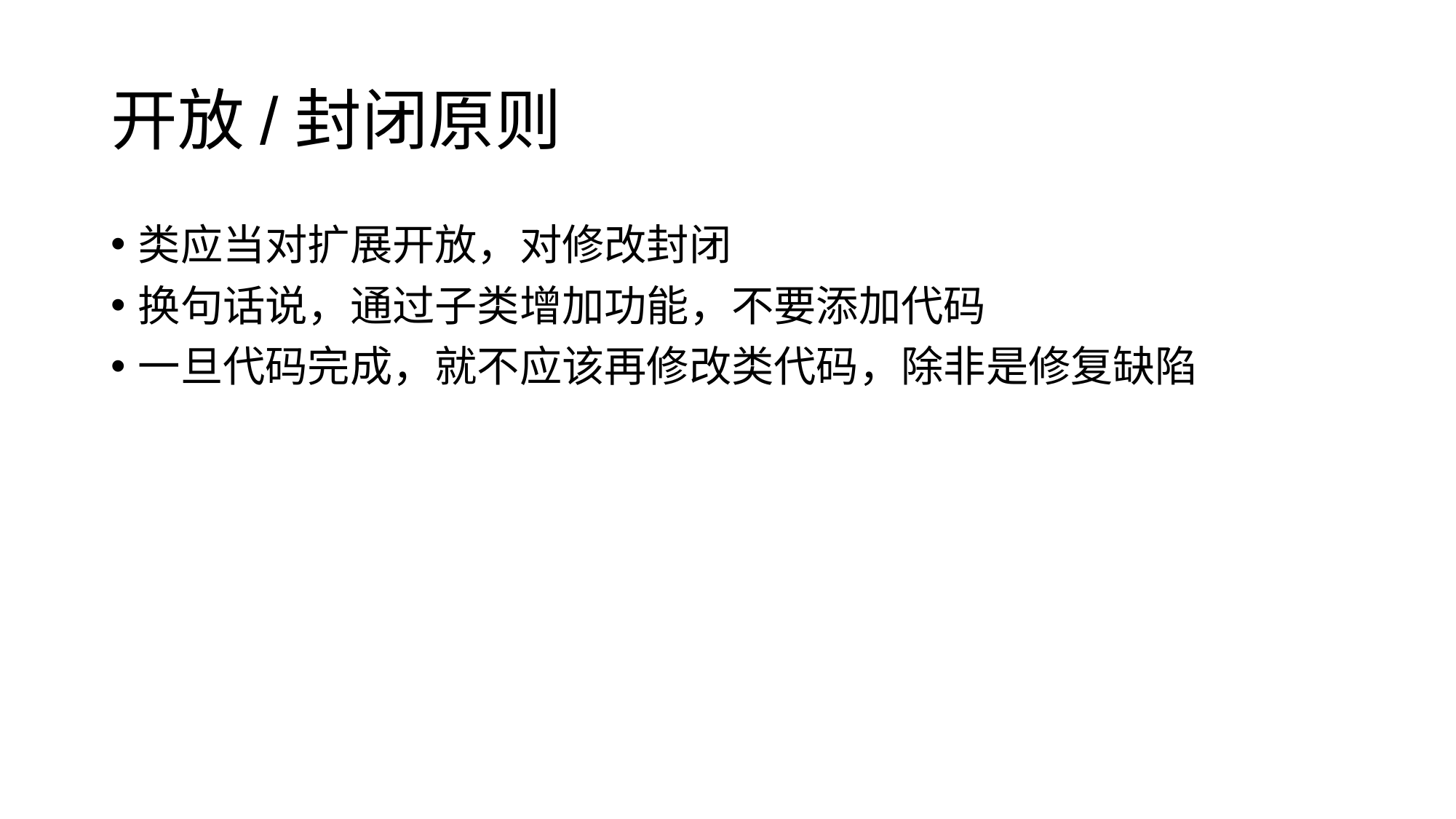

# 开放/封闭原则
类应当对扩展开放，对修改封闭
换句话说，通过子类增加功能，不要添加代码
一旦代码完成，就不应该再修改类代码，除非是修复缺陷